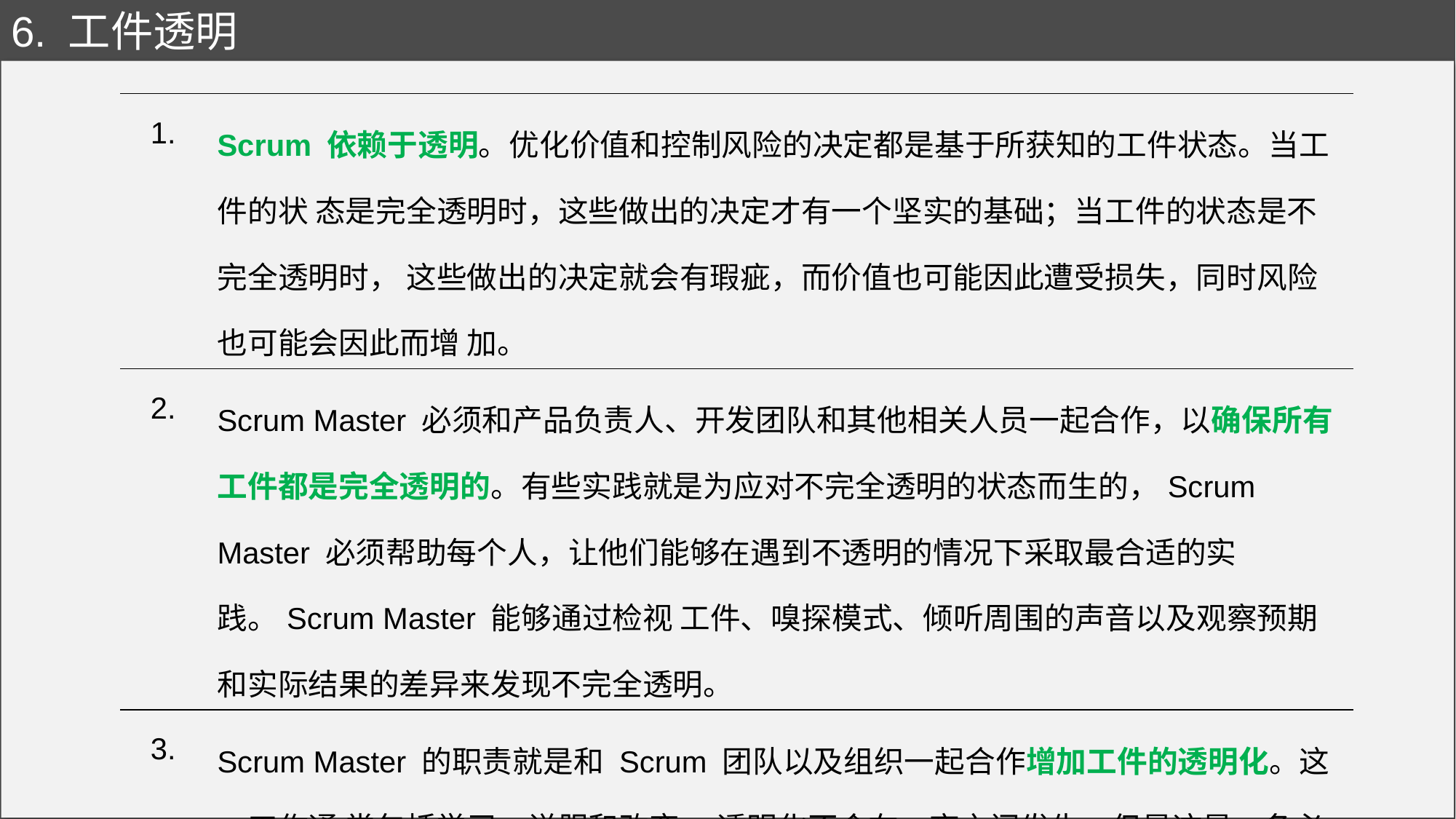

# 6. 工件透明
| 1. | Scrum 依赖于透明。优化价值和控制风险的决定都是基于所获知的工件状态。当工件的状 态是完全透明时，这些做出的决定才有一个坚实的基础；当工件的状态是不完全透明时， 这些做出的决定就会有瑕疵，而价值也可能因此遭受损失，同时风险也可能会因此而增 加。 |
| --- | --- |
| 2. | Scrum Master 必须和产品负责人、开发团队和其他相关人员一起合作，以确保所有工件都是完全透明的。有些实践就是为应对不完全透明的状态而生的，Scrum Master 必须帮助每个人，让他们能够在遇到不透明的情况下采取最合适的实践。Scrum Master 能够通过检视 工件、嗅探模式、倾听周围的声音以及观察预期和实际结果的差异来发现不完全透明。 |
| 3. | Scrum Master 的职责就是和 Scrum 团队以及组织一起合作增加工件的透明化。这一工作通 常包括学习、说服和改变。 透明化不会在一夜之间发生，但是这是一条必经之路。 |